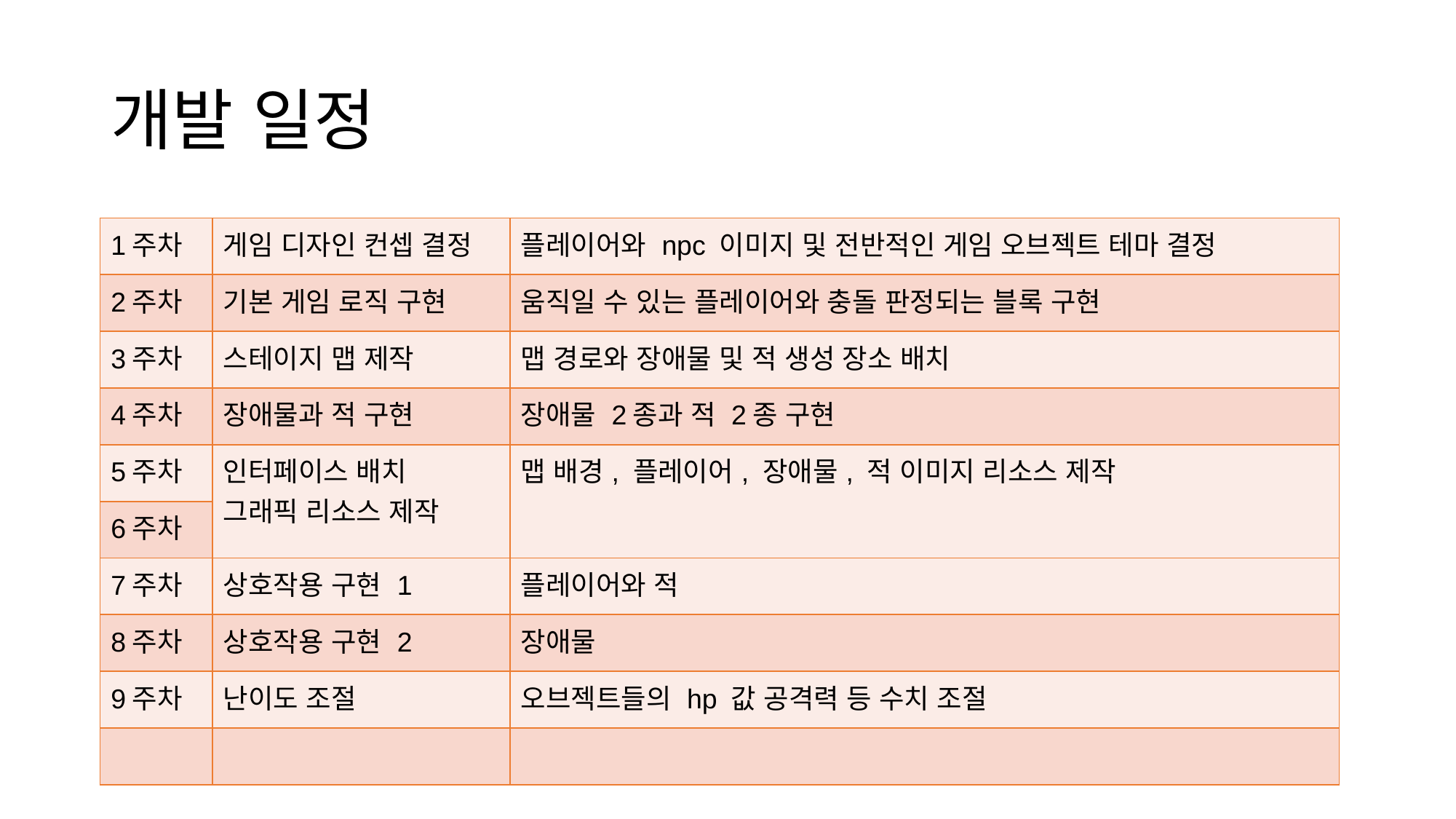

# 개발 일정
| 1주차 | 게임 디자인 컨셉 결정 | 플레이어와 npc 이미지 및 전반적인 게임 오브젝트 테마 결정 |
| --- | --- | --- |
| 2주차 | 기본 게임 로직 구현 | 움직일 수 있는 플레이어와 충돌 판정되는 블록 구현 |
| 3주차 | 스테이지 맵 제작 | 맵 경로와 장애물 및 적 생성 장소 배치 |
| 4주차 | 장애물과 적 구현 | 장애물 2종과 적 2종 구현 |
| 5주차 | 인터페이스 배치 그래픽 리소스 제작 | 맵 배경, 플레이어, 장애물, 적 이미지 리소스 제작 |
| 6주차 |  |  |
| 7주차 | 상호작용 구현 1 | 플레이어와 적 |
| 8주차 | 상호작용 구현 2 | 장애물 |
| 9주차 | 난이도 조절 | 오브젝트들의 hp 값 공격력 등 수치 조절 |
|  |  |  |